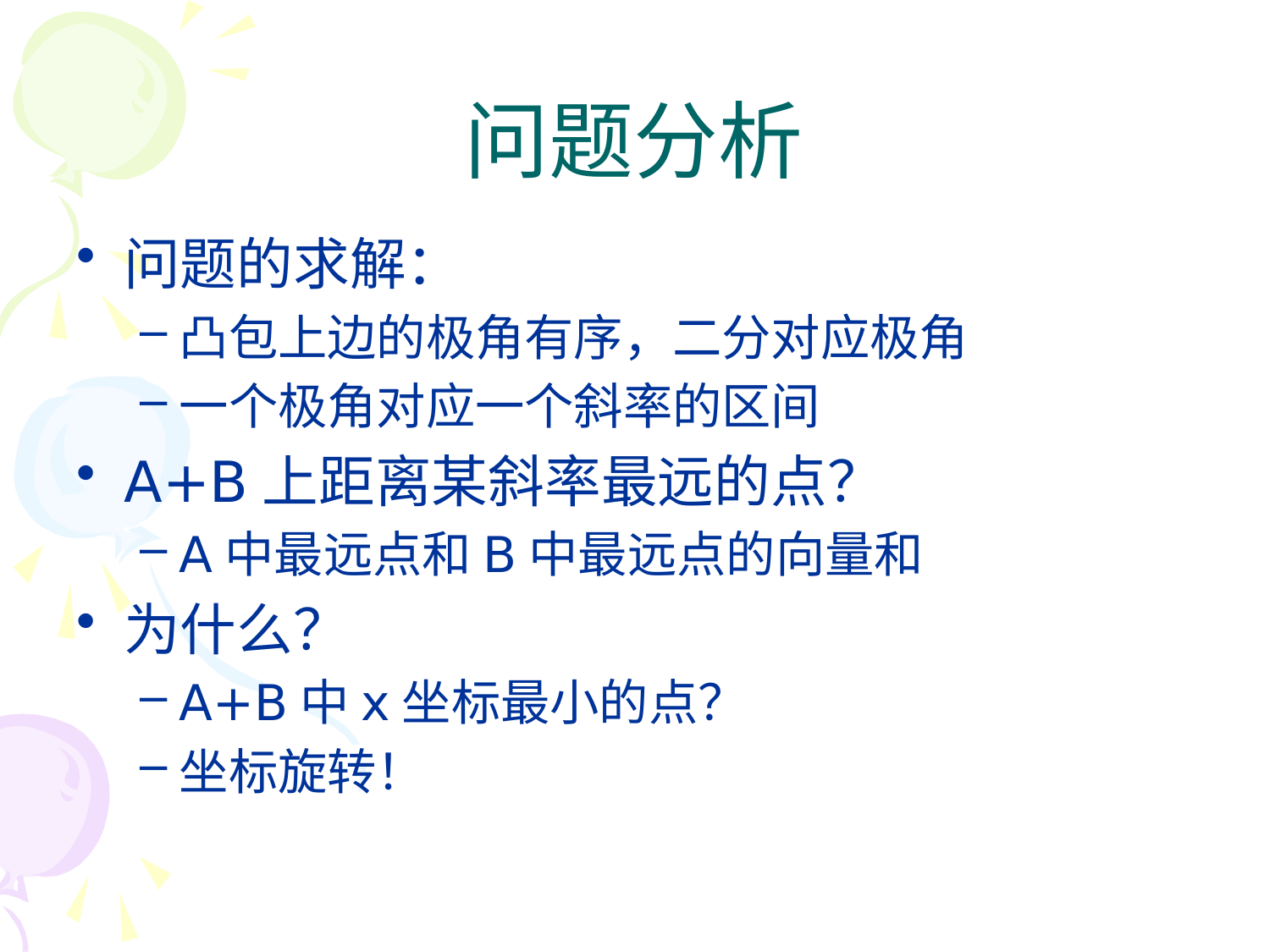

# 问题分析
问题的求解：
凸包上边的极角有序，二分对应极角
一个极角对应一个斜率的区间
A+B上距离某斜率最远的点？
A中最远点和B中最远点的向量和
为什么？
A+B中x坐标最小的点？
坐标旋转！